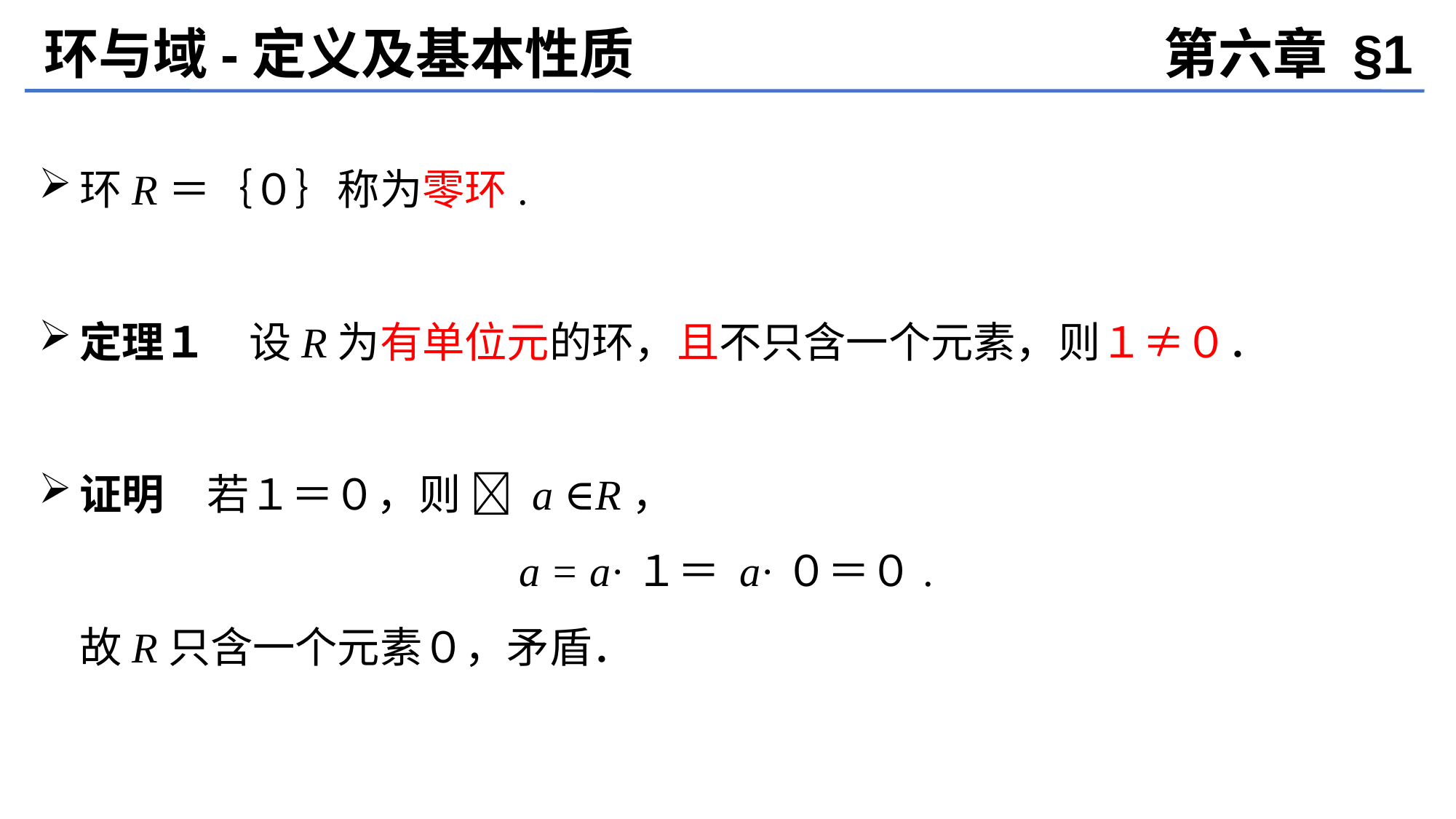

环与域-定义及基本性质
第六章 §1
环R＝｛０｝称为零环.

定理１　设R为有单位元的环，且不只含一个元素，则１≠０．

证明　若１＝０，则 ∀ a ∈R，
a = a·１＝ a·０＝０.
	故R只含一个元素０，矛盾．